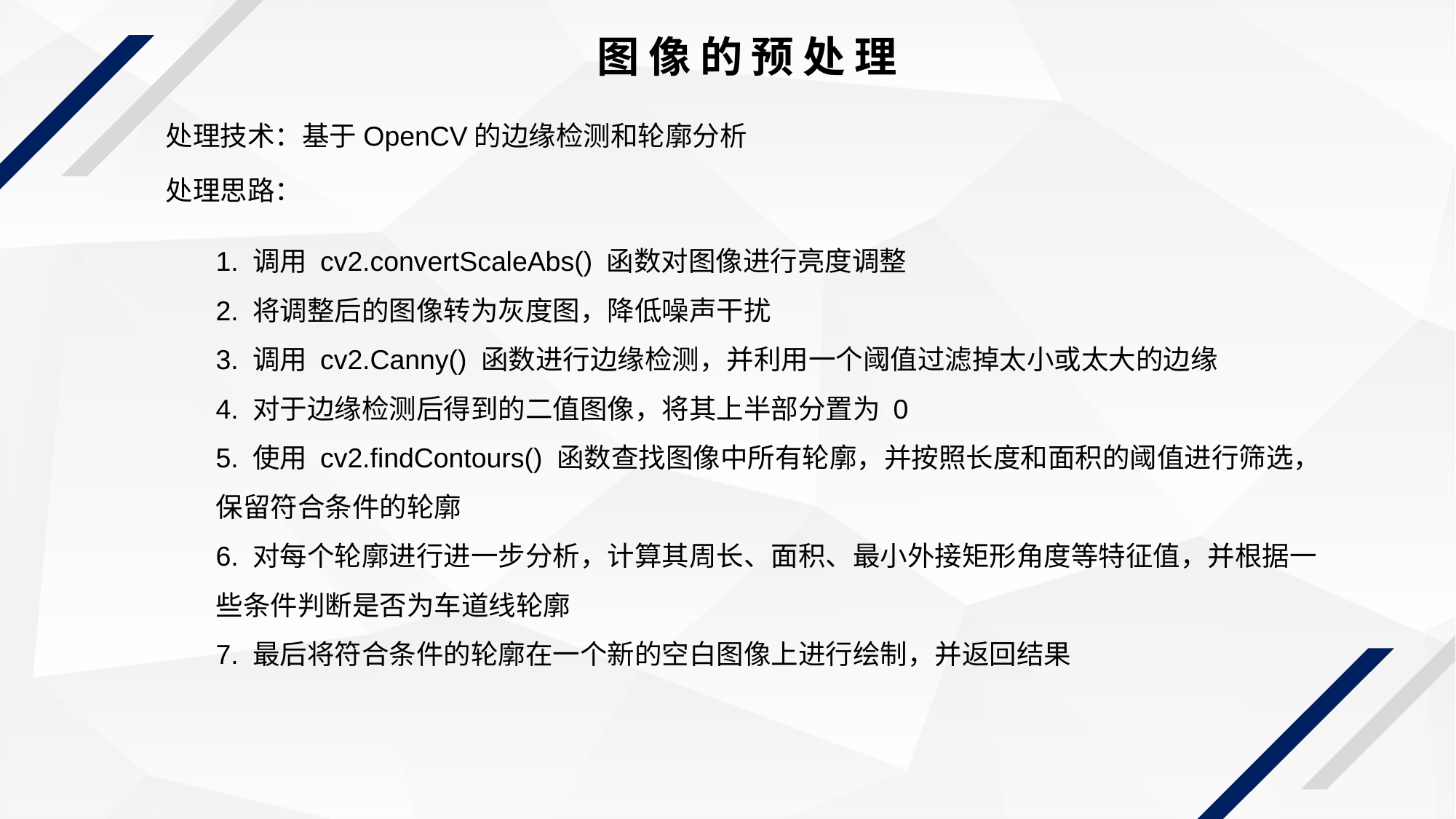

图像的预处理
处理技术：基于OpenCV的边缘检测和轮廓分析
处理思路：
1. 调用 cv2.convertScaleAbs() 函数对图像进行亮度调整
2. 将调整后的图像转为灰度图，降低噪声干扰
3. 调用 cv2.Canny() 函数进行边缘检测，并利用一个阈值过滤掉太小或太大的边缘
4. 对于边缘检测后得到的二值图像，将其上半部分置为 0
5. 使用 cv2.findContours() 函数查找图像中所有轮廓，并按照长度和面积的阈值进行筛选，保留符合条件的轮廓
6. 对每个轮廓进行进一步分析，计算其周长、面积、最小外接矩形角度等特征值，并根据一些条件判断是否为车道线轮廓
7. 最后将符合条件的轮廓在一个新的空白图像上进行绘制，并返回结果